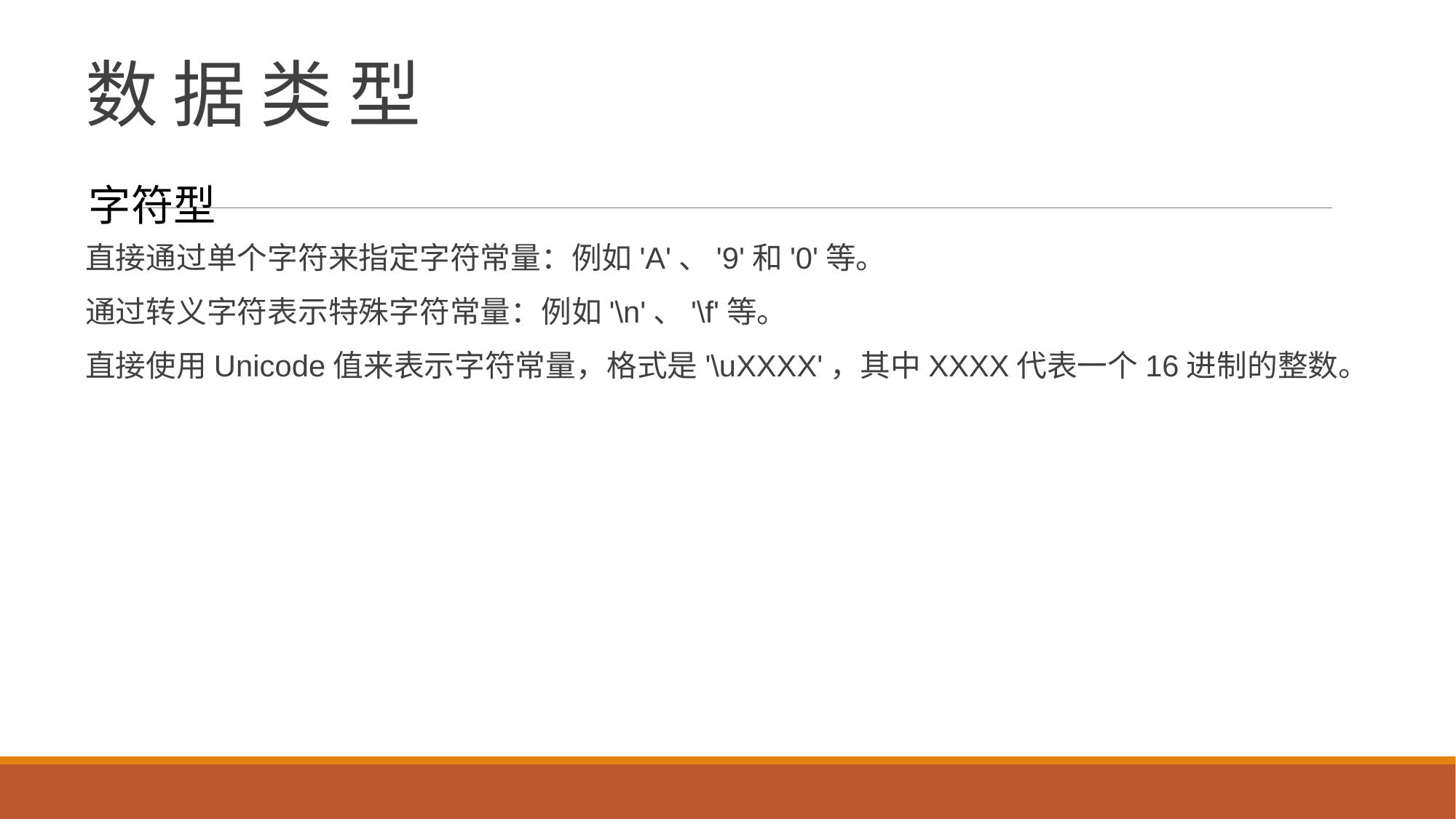

# 数 据 类 型
字符型
直接通过单个字符来指定字符常量：例如'A'、'9'和'0'等。
通过转义字符表示特殊字符常量：例如'\n'、'\f'等。
直接使用Unicode值来表示字符常量，格式是'\uXXXX'，其中XXXX代表一个16进制的整数。